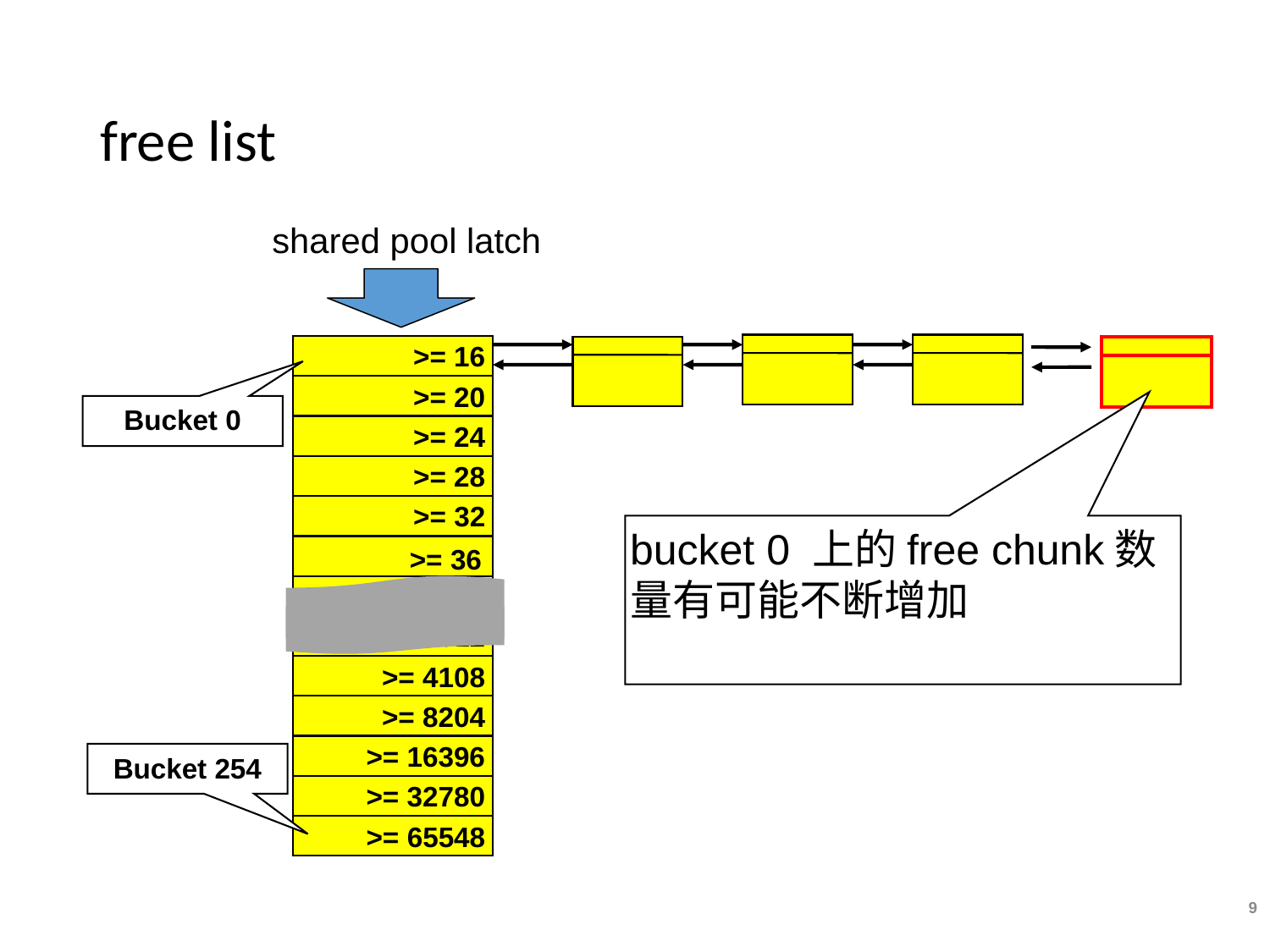

# free list
shared pool latch

>= 16

>= 20

Bucket 0
>= 24

>= 28

>= 32

32
bucket 0 上的free chunk数量有可能不断增加

>= 36
40

4012

>= 4108

>= 8204

>= 16396

Bucket 254
>= 32780

>= 65548

9